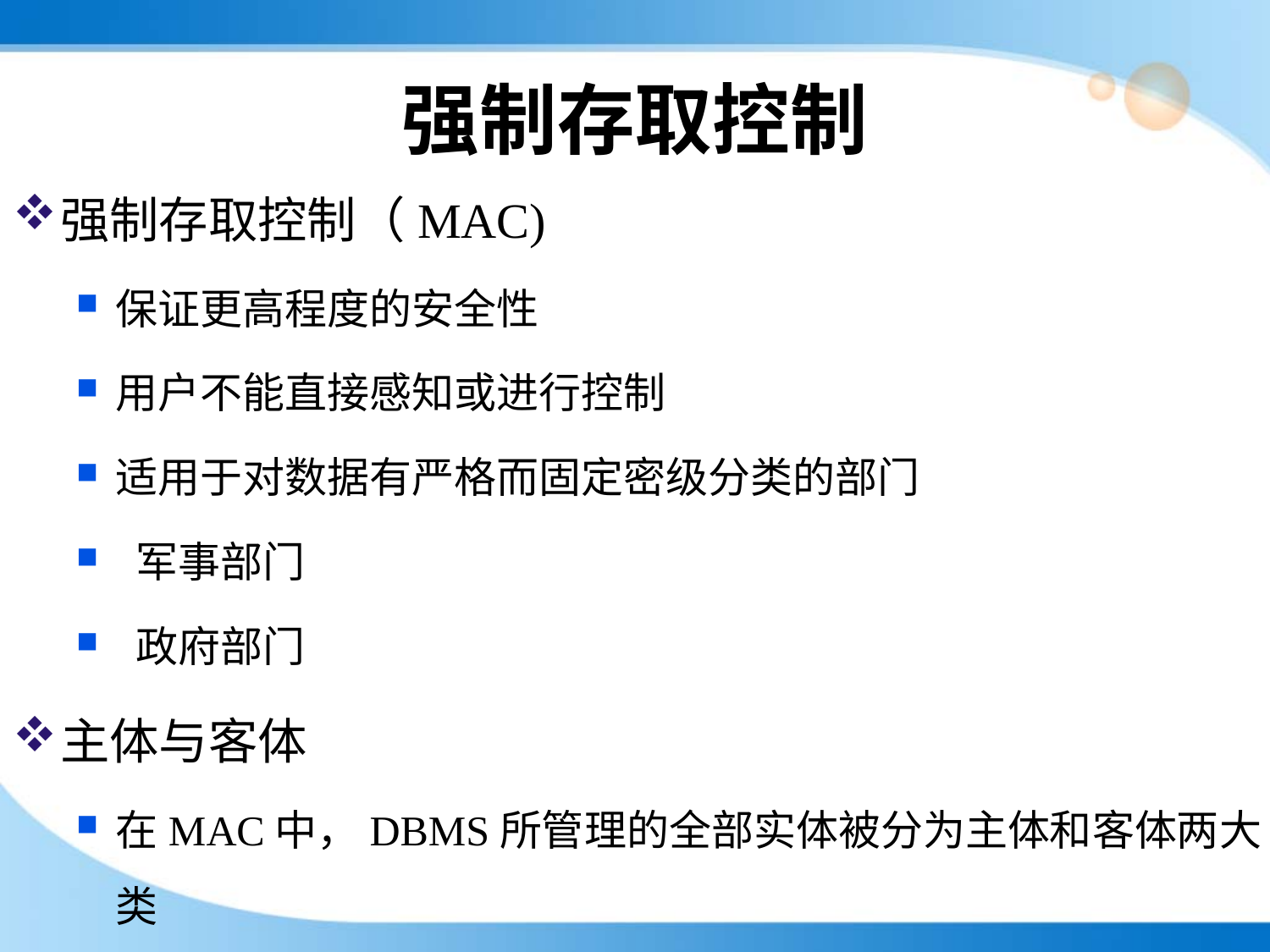

# 强制存取控制
强制存取控制（MAC)
保证更高程度的安全性
用户不能直接感知或进行控制
适用于对数据有严格而固定密级分类的部门
 军事部门
 政府部门
主体与客体
在MAC中，DBMS所管理的全部实体被分为主体和客体两大类